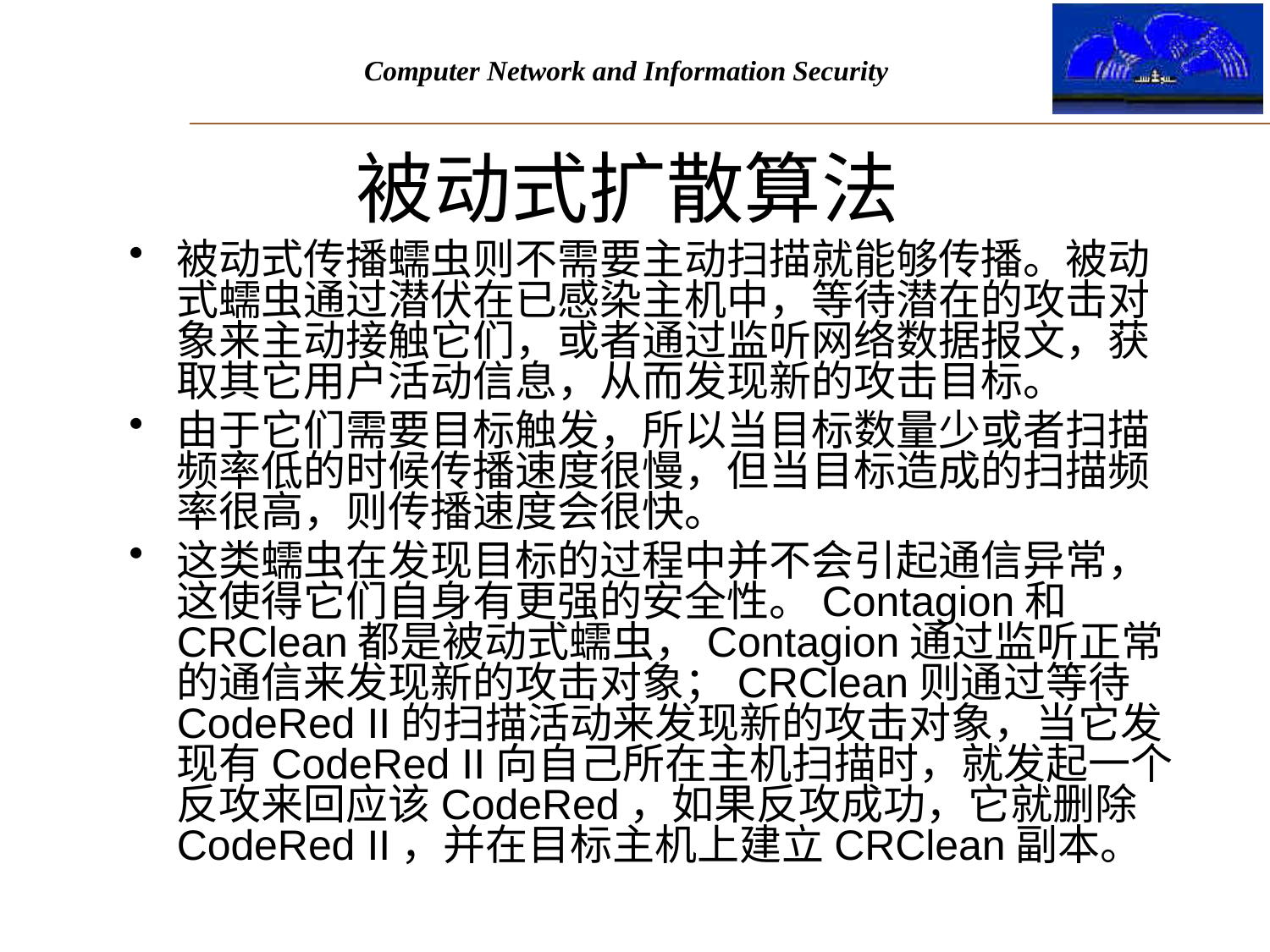

# 被动式扩散算法
被动式传播蠕虫则不需要主动扫描就能够传播。被动式蠕虫通过潜伏在已感染主机中，等待潜在的攻击对象来主动接触它们，或者通过监听网络数据报文，获取其它用户活动信息，从而发现新的攻击目标。
由于它们需要目标触发，所以当目标数量少或者扫描频率低的时候传播速度很慢，但当目标造成的扫描频率很高，则传播速度会很快。
这类蠕虫在发现目标的过程中并不会引起通信异常，这使得它们自身有更强的安全性。Contagion和CRClean都是被动式蠕虫，Contagion通过监听正常的通信来发现新的攻击对象；CRClean则通过等待CodeRed II的扫描活动来发现新的攻击对象，当它发现有CodeRed II向自己所在主机扫描时，就发起一个反攻来回应该CodeRed，如果反攻成功，它就删除CodeRed II，并在目标主机上建立CRClean副本。